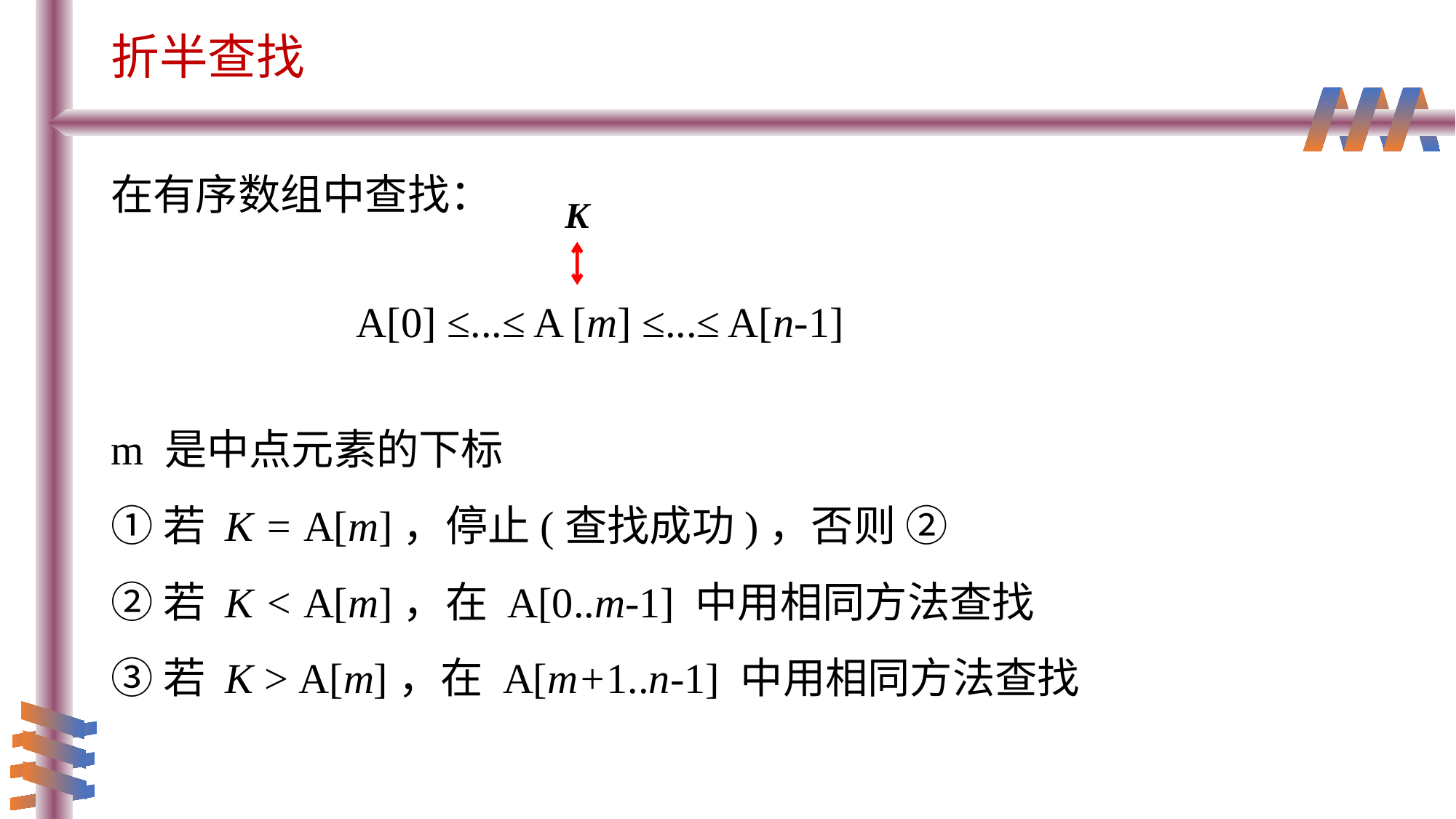

# 折半查找
在有序数组中查找：

			A[0] ≤...≤ A [m] ≤...≤ A[n-1]

m 是中点元素的下标
①若 K = A[m]，停止(查找成功)，否则 ②
②若 K < A[m]，在 A[0..m-1] 中用相同方法查找
③若 K > A[m]，在 A[m+1..n-1] 中用相同方法查找
K